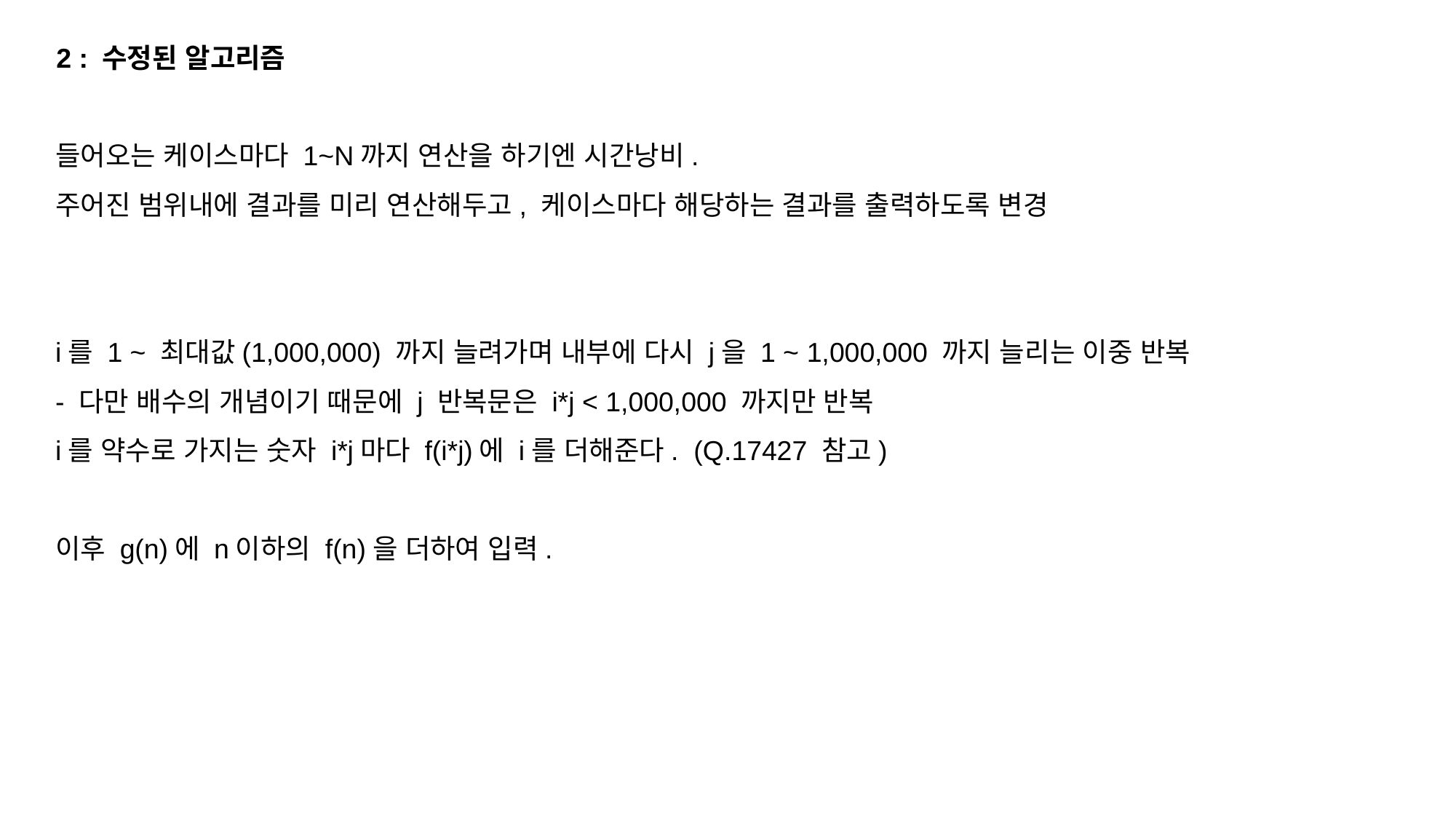

2 : 수정된 알고리즘
들어오는 케이스마다 1~N까지 연산을 하기엔 시간낭비.
주어진 범위내에 결과를 미리 연산해두고, 케이스마다 해당하는 결과를 출력하도록 변경

i를 1 ~ 최대값(1,000,000) 까지 늘려가며 내부에 다시 j을 1 ~ 1,000,000 까지 늘리는 이중 반복
- 다만 배수의 개념이기 때문에 j 반복문은 i*j < 1,000,000 까지만 반복
i를 약수로 가지는 숫자 i*j마다 f(i*j)에 i를 더해준다.  (Q.17427 참고)

이후 g(n)에 n이하의 f(n)을 더하여 입력.